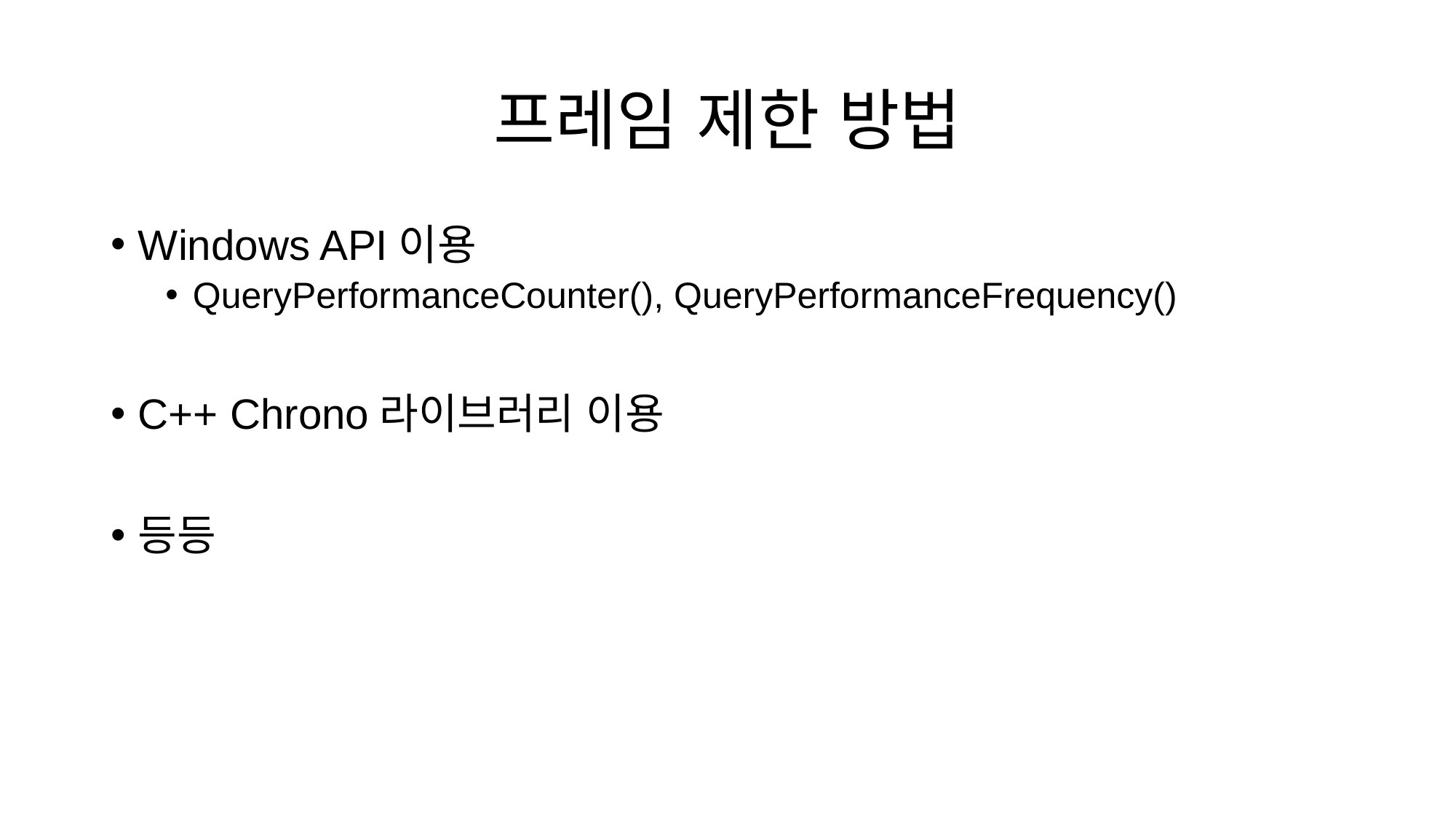

# 프레임 제한 방법
Windows API이용
QueryPerformanceCounter(), QueryPerformanceFrequency()

C++ Chrono라이브러리 이용

등등